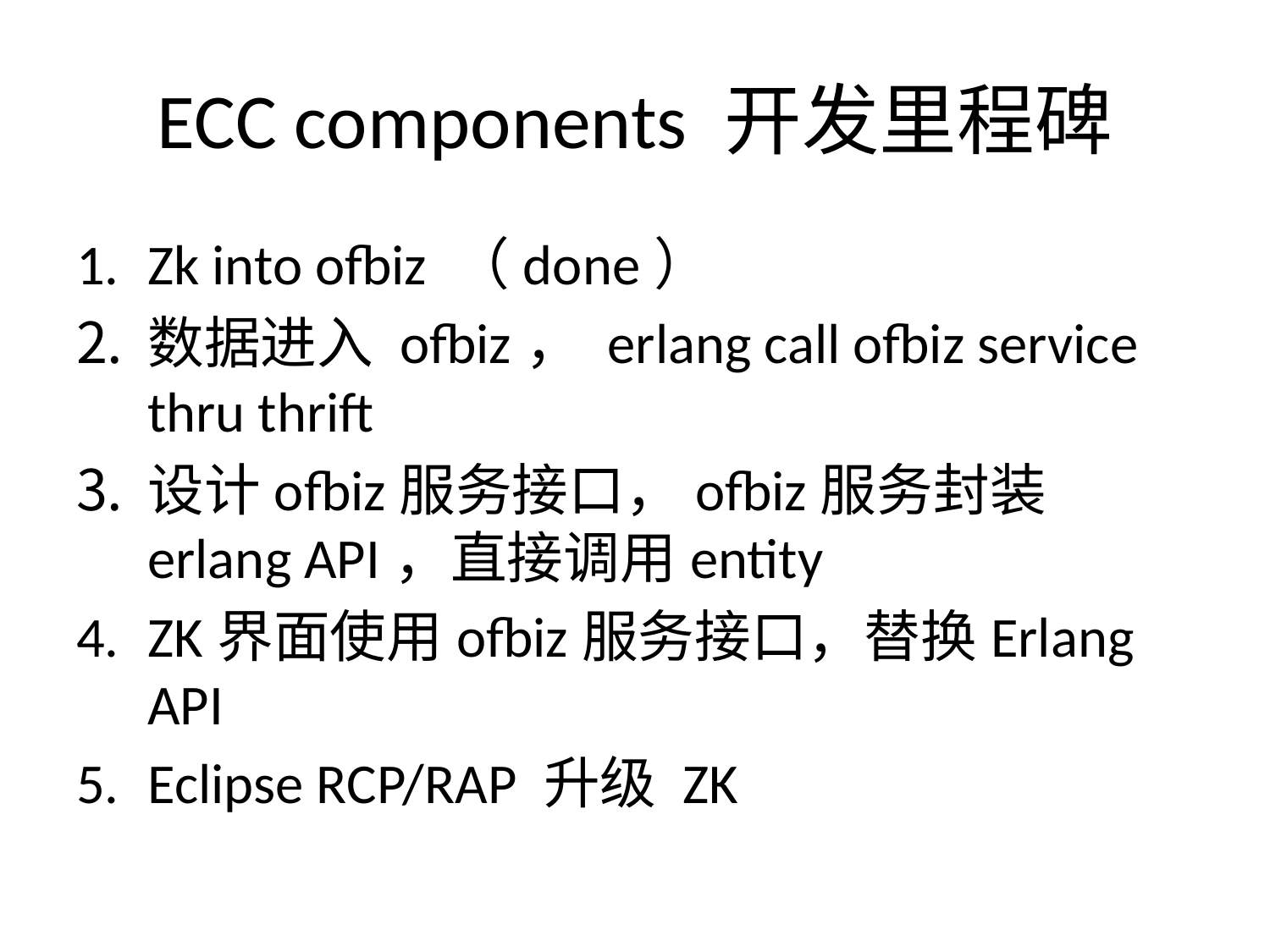

# ECC components 开发里程碑
Zk into ofbiz （done）
数据进入 ofbiz， erlang call ofbiz service thru thrift
设计ofbiz服务接口，ofbiz服务封装erlang API，直接调用entity
ZK界面使用ofbiz服务接口，替换Erlang API
Eclipse RCP/RAP 升级 ZK